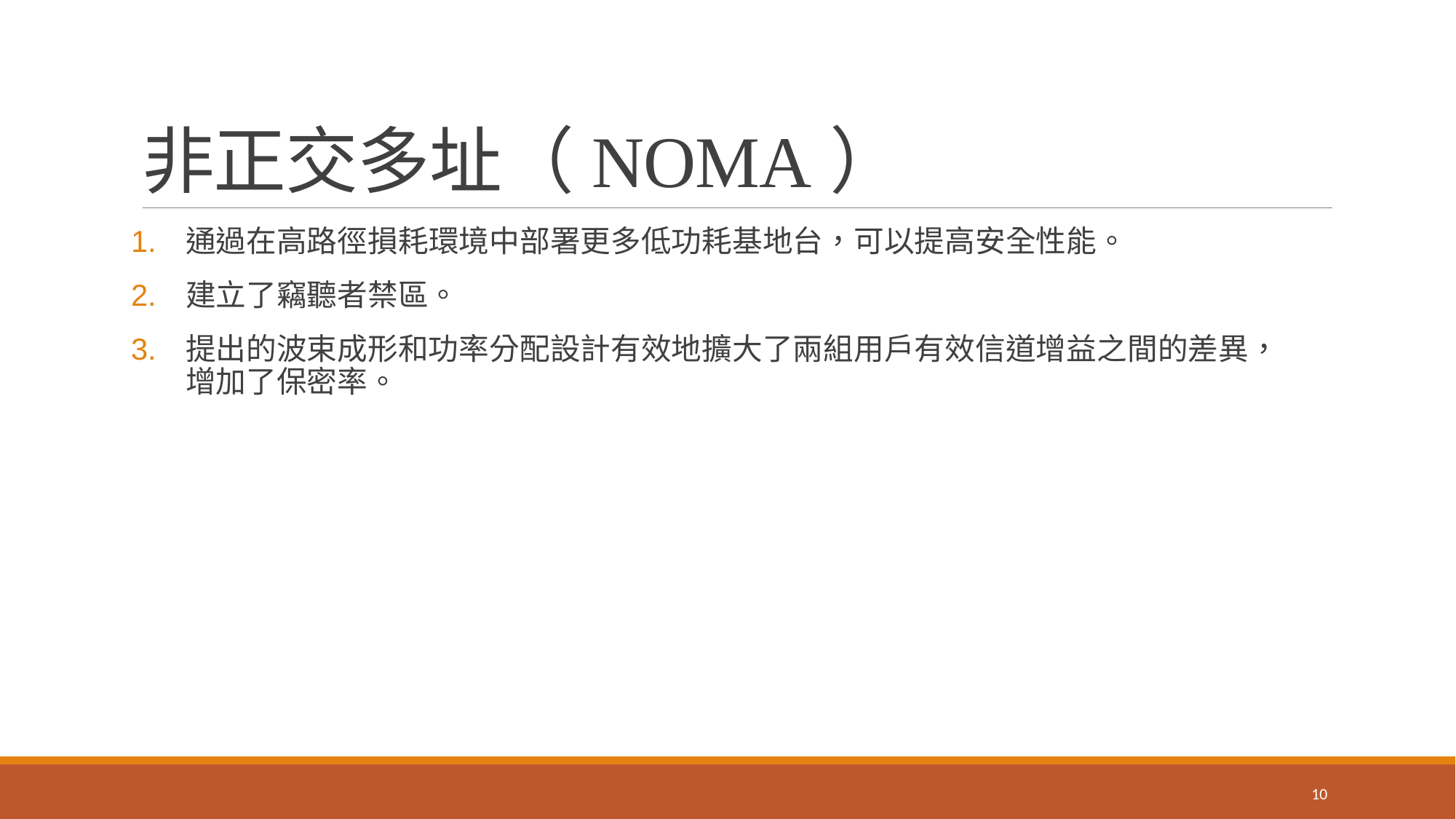

# 非正交多址（NOMA）
通過在高路徑損耗環境中部署更多低功耗基地台，可以提高安全性能。
建立了竊聽者禁區。
提出的波束成形和功率分配設計有效地擴大了兩組用戶有效信道增益之間的差異，
增加了保密率。

10